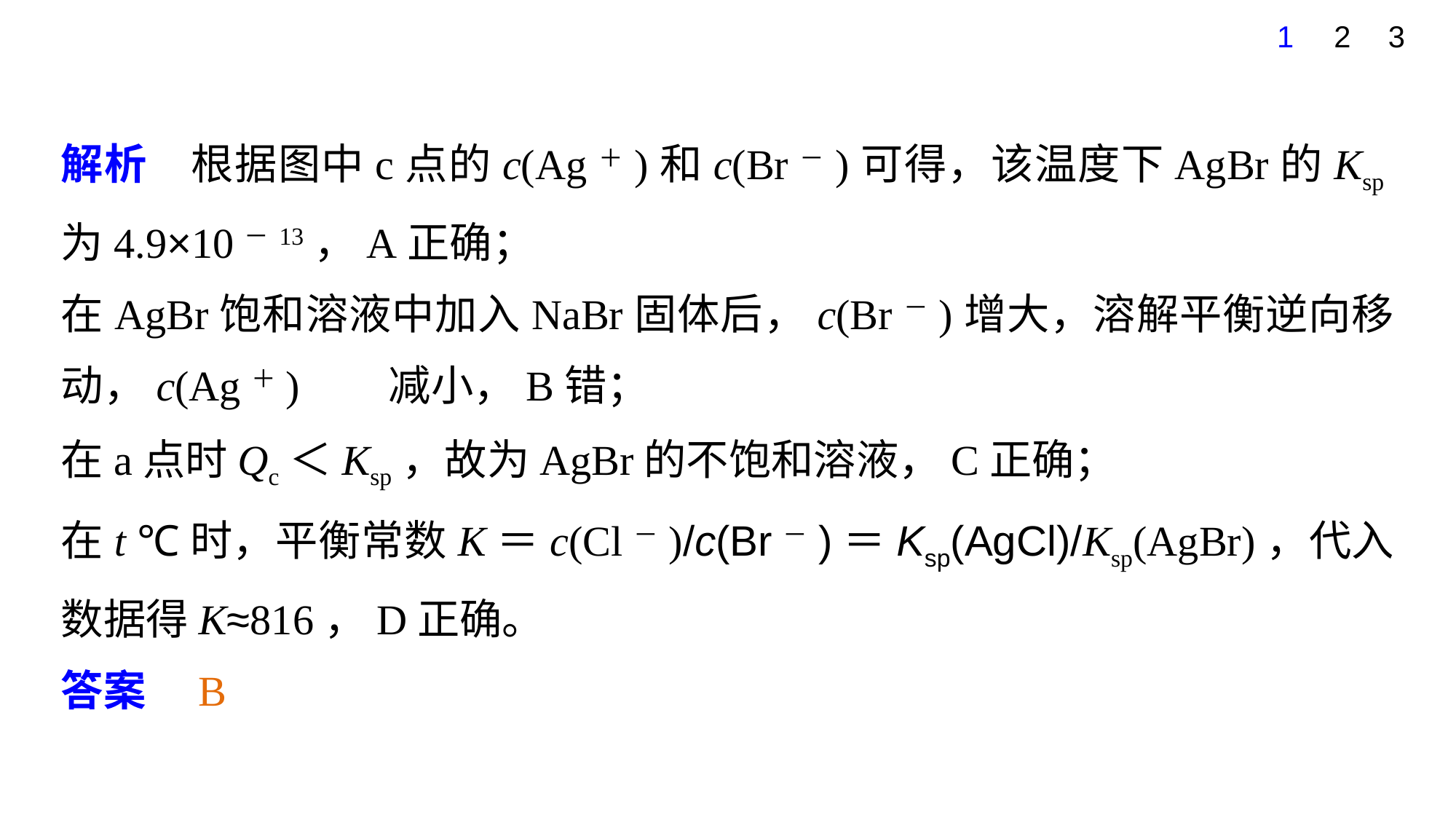

1
2
3
解析　根据图中c点的c(Ag＋)和c(Br－)可得，该温度下AgBr的Ksp为4.9×10－13，A正确；
在AgBr饱和溶液中加入NaBr固体后，c(Br－)增大，溶解平衡逆向移动，c(Ag＋)	减小，B错；
在a点时Qc＜Ksp，故为AgBr的不饱和溶液，C正确；
在t ℃时，平衡常数K＝c(Cl－)/c(Br－)＝Ksp(AgCl)/Ksp(AgBr)，代入数据得K≈816，D正确。
答案　B